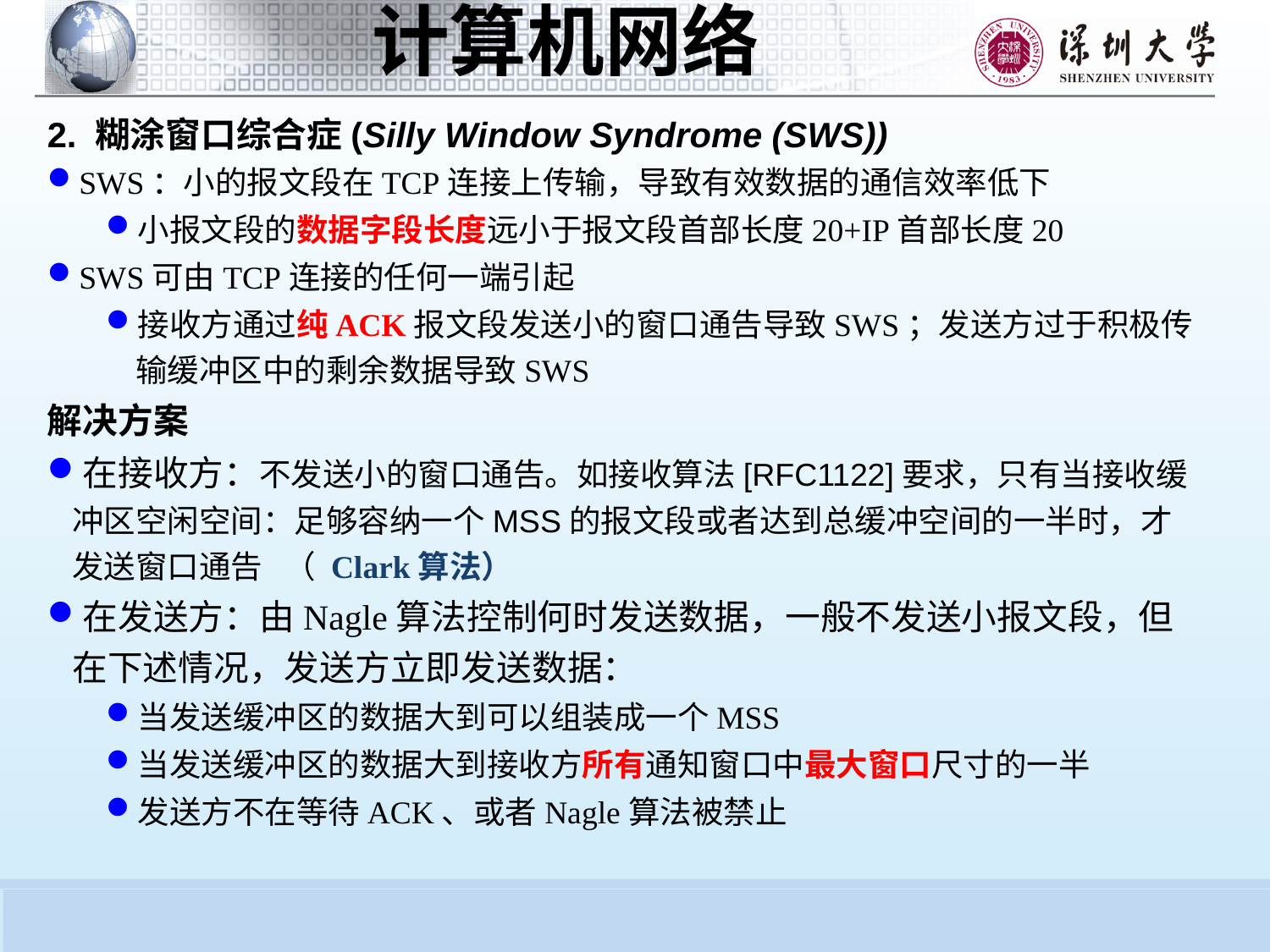

2. 糊涂窗口综合症(Silly Window Syndrome (SWS))
SWS：小的报文段在TCP连接上传输，导致有效数据的通信效率低下
小报文段的数据字段长度远小于报文段首部长度20+IP首部长度20
SWS可由TCP连接的任何一端引起
接收方通过纯ACK报文段发送小的窗口通告导致SWS；发送方过于积极传输缓冲区中的剩余数据导致SWS
解决方案
在接收方：不发送小的窗口通告。如接收算法[RFC1122]要求，只有当接收缓冲区空闲空间：足够容纳一个MSS的报文段或者达到总缓冲空间的一半时，才发送窗口通告   （ Clark算法）
在发送方：由Nagle算法控制何时发送数据，一般不发送小报文段，但在下述情况，发送方立即发送数据：
当发送缓冲区的数据大到可以组装成一个MSS
当发送缓冲区的数据大到接收方所有通知窗口中最大窗口尺寸的一半
发送方不在等待ACK、或者Nagle算法被禁止